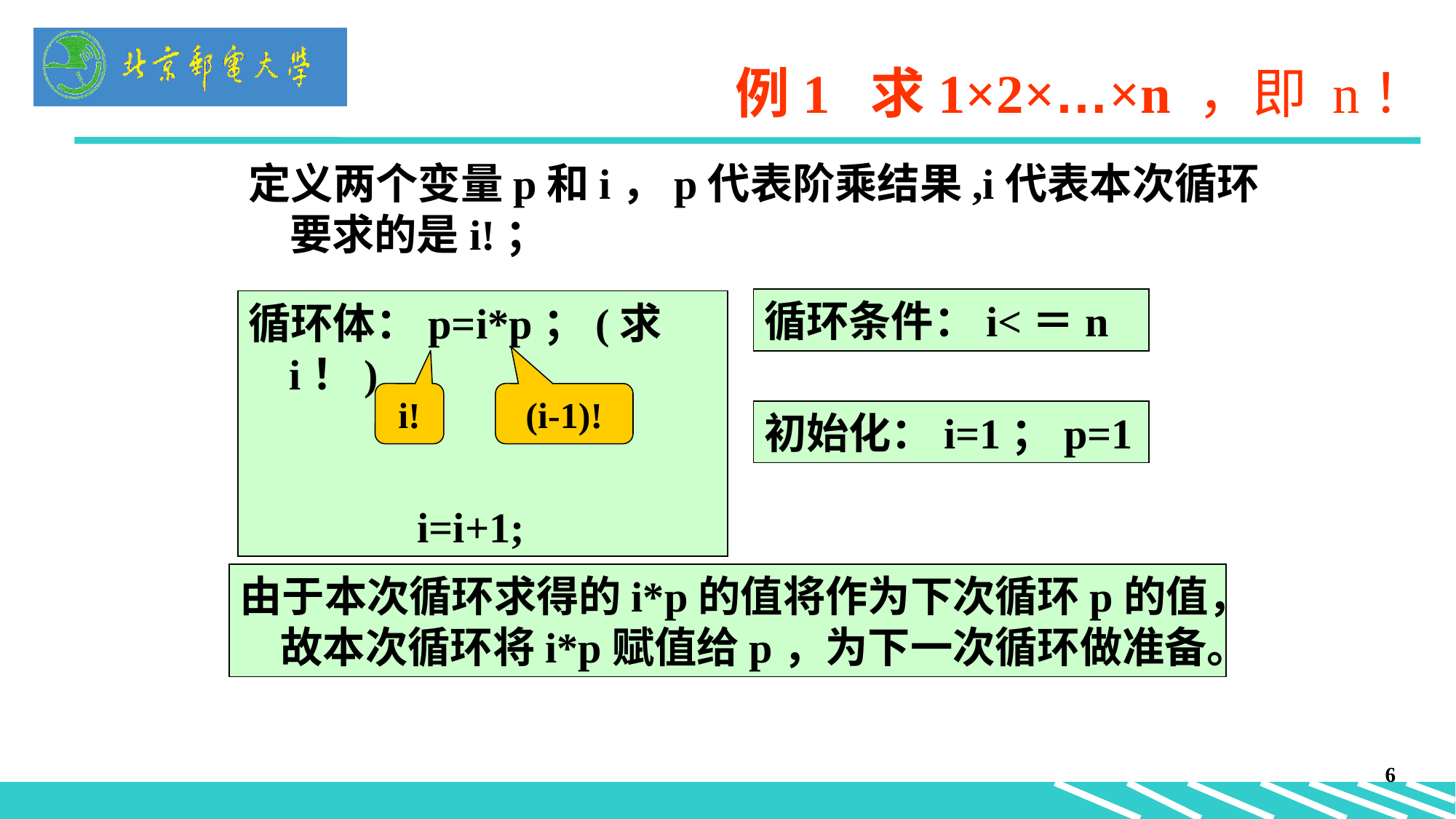

# 例1  求1×2×…×n ，即 n！
定义两个变量p和i，p代表阶乘结果,i代表本次循环要求的是i!；

循环条件：i<＝n
循环体：p=i*p；(求i！)

                i=i+1;
i!
(i-1)!
初始化：i=1；p=1
由于本次循环求得的i*p的值将作为下次循环p的值，故本次循环将i*p赋值给p，为下一次循环做准备。
6